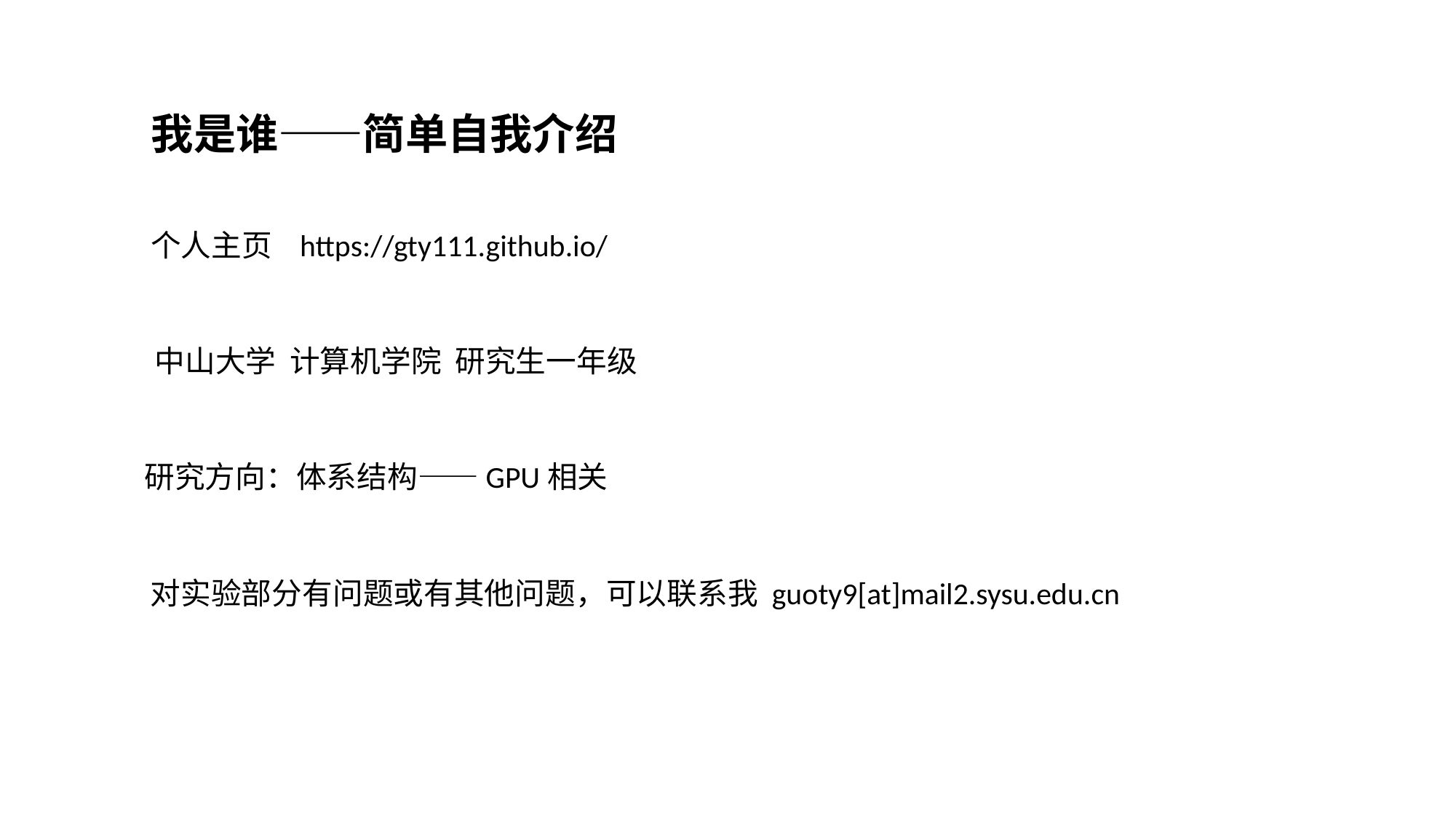

我是谁——简单自我介绍
个人主页   https://gty111.github.io/
中山大学  计算机学院  研究生一年级
研究方向：体系结构——GPU相关
对实验部分有问题或有其他问题，可以联系我 guoty9[at]mail2.sysu.edu.cn